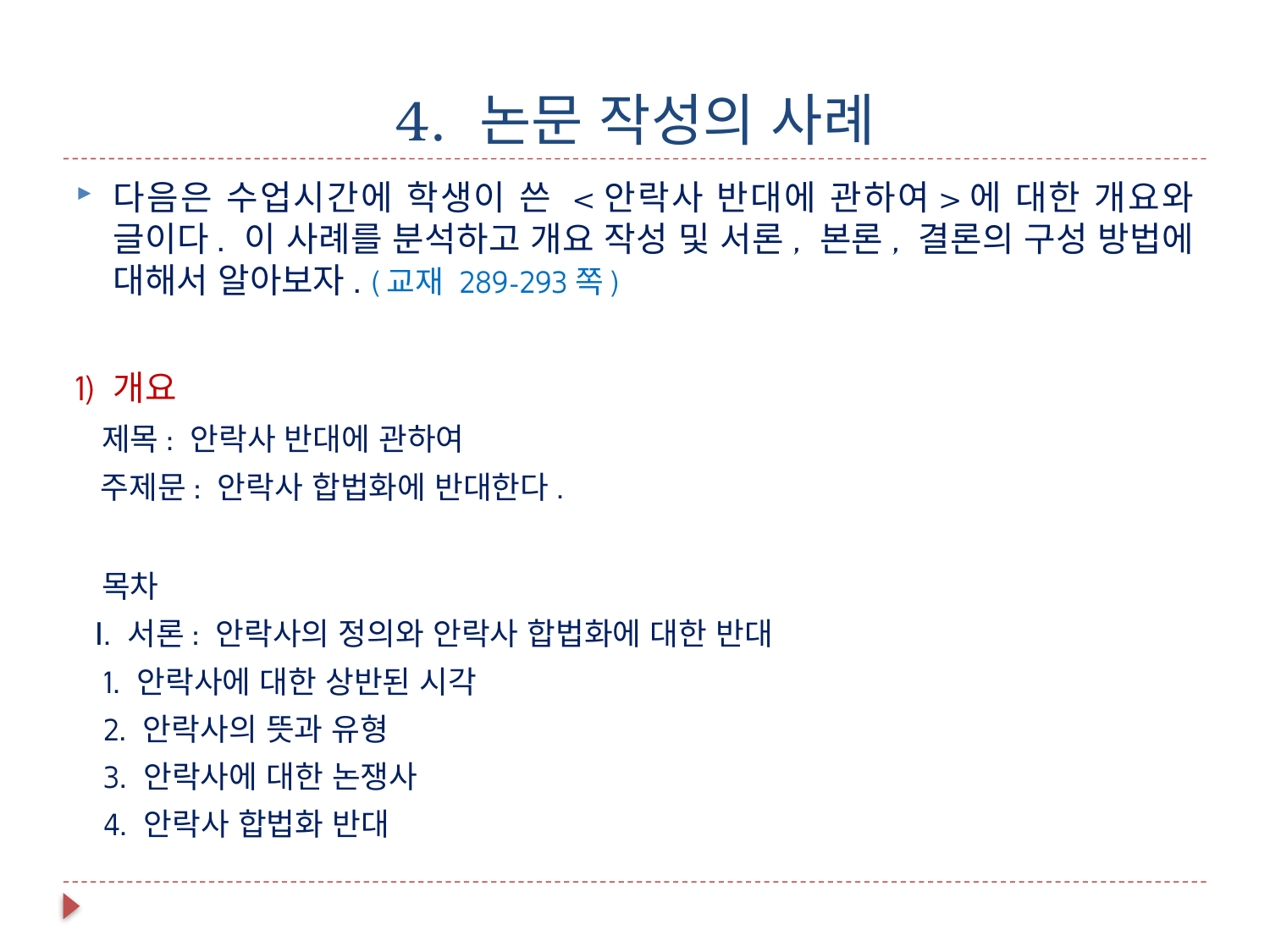

# 4. 논문 작성의 사례
다음은 수업시간에 학생이 쓴 <안락사 반대에 관하여>에 대한 개요와 글이다. 이 사례를 분석하고 개요 작성 및 서론, 본론, 결론의 구성 방법에 대해서 알아보자. (교재 289-293쪽)

1) 개요
  제목: 안락사 반대에 관하여
  주제문: 안락사 합법화에 반대한다.

  목차
  Ⅰ. 서론: 안락사의 정의와 안락사 합법화에 대한 반대
   1. 안락사에 대한 상반된 시각
   2. 안락사의 뜻과 유형
   3. 안락사에 대한 논쟁사
   4. 안락사 합법화 반대